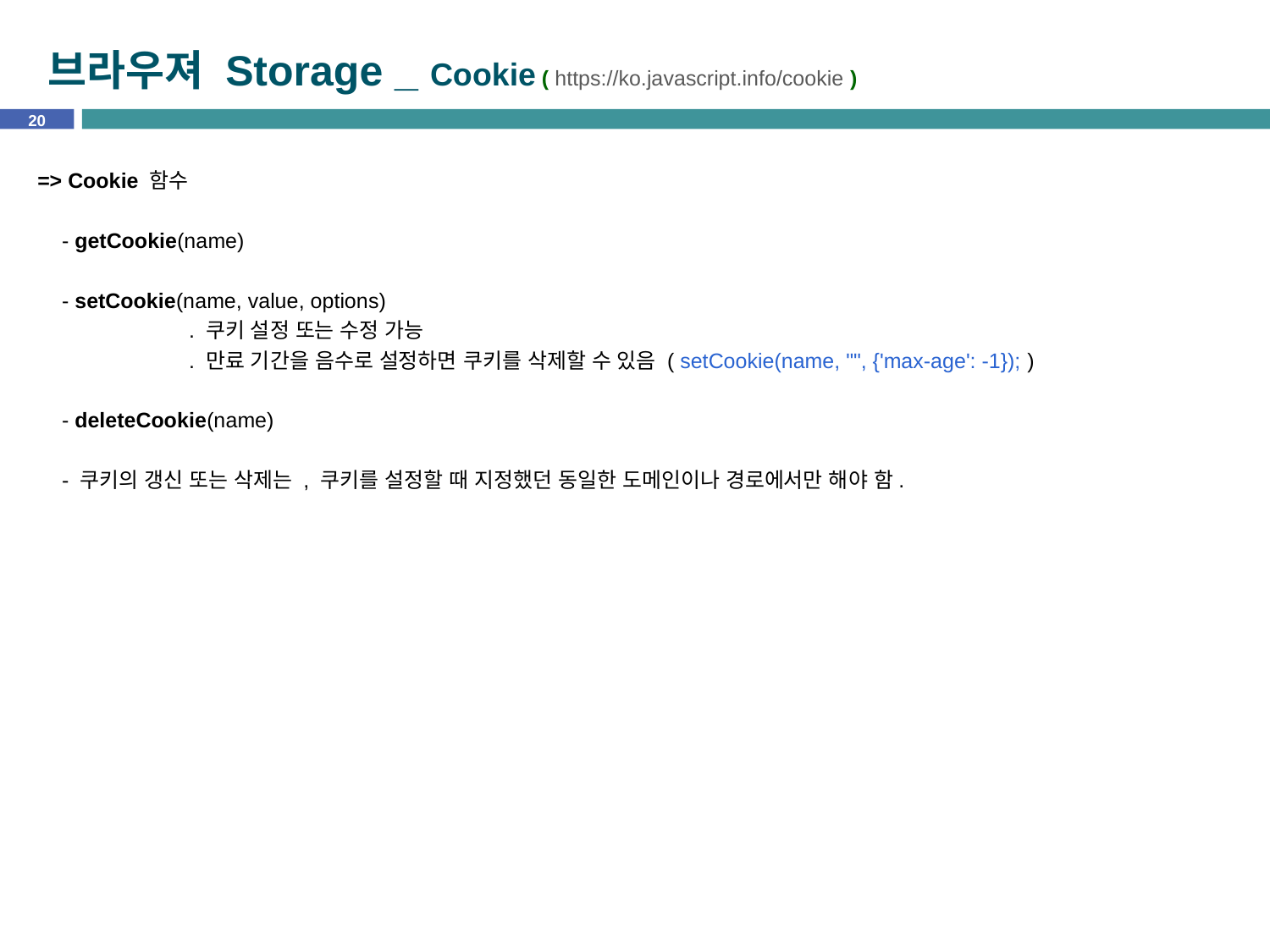

# 브라우져 Storage _ Cookie ( https://ko.javascript.info/cookie )
20
=> Cookie 함수
- getCookie(name)
- setCookie(name, value, options)
	. 쿠키 설정 또는 수정 가능
	. 만료 기간을 음수로 설정하면 쿠키를 삭제할 수 있음 ( setCookie(name, "", {'max-age': -1}); )
- deleteCookie(name)
- 쿠키의 갱신 또는 삭제는 , 쿠키를 설정할 때 지정했던 동일한 도메인이나 경로에서만 해야 함.